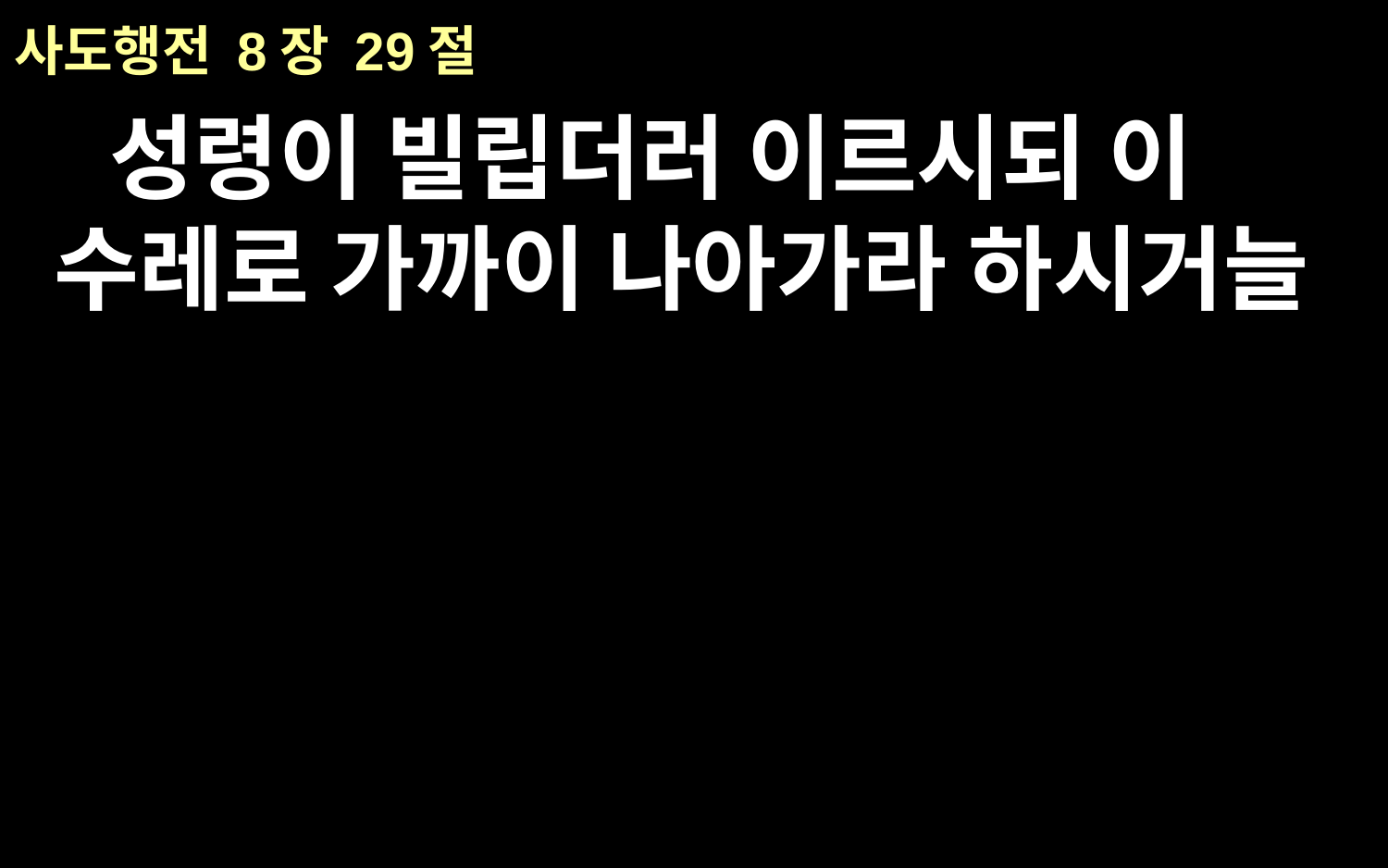

# 사도행전 8장 29절
성령이 빌립더러 이르시되 이 수레로 가까이 나아가라 하시거늘